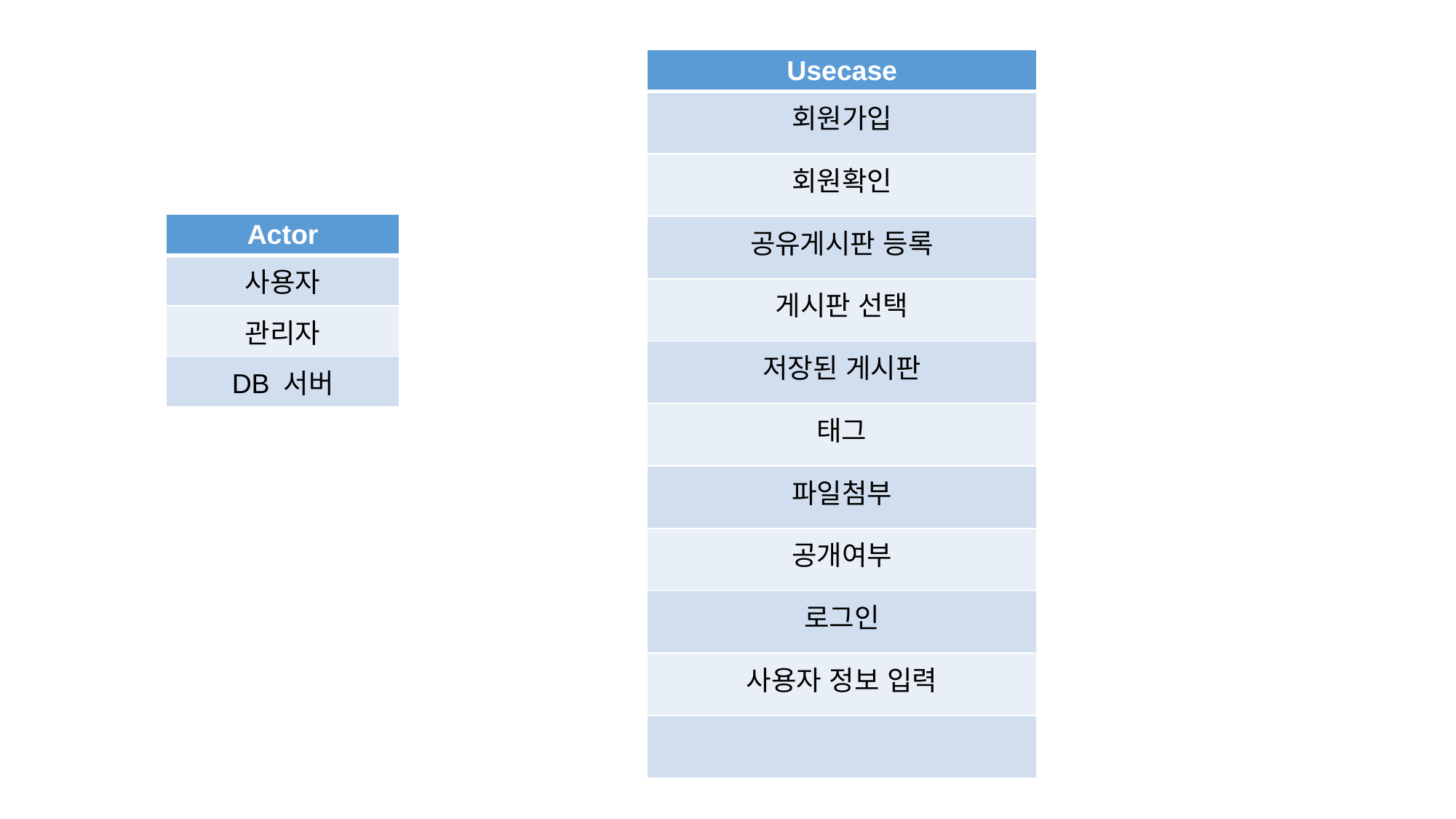

| Usecase |
| --- |
| 회원가입 |
| 회원확인 |
| 공유게시판 등록 |
| 게시판 선택 |
| 저장된 게시판 |
| 태그 |
| 파일첨부 |
| 공개여부 |
| 로그인 |
| 사용자 정보 입력 |
|  |
| Actor |
| --- |
| 사용자 |
| 관리자 |
| DB 서버 |